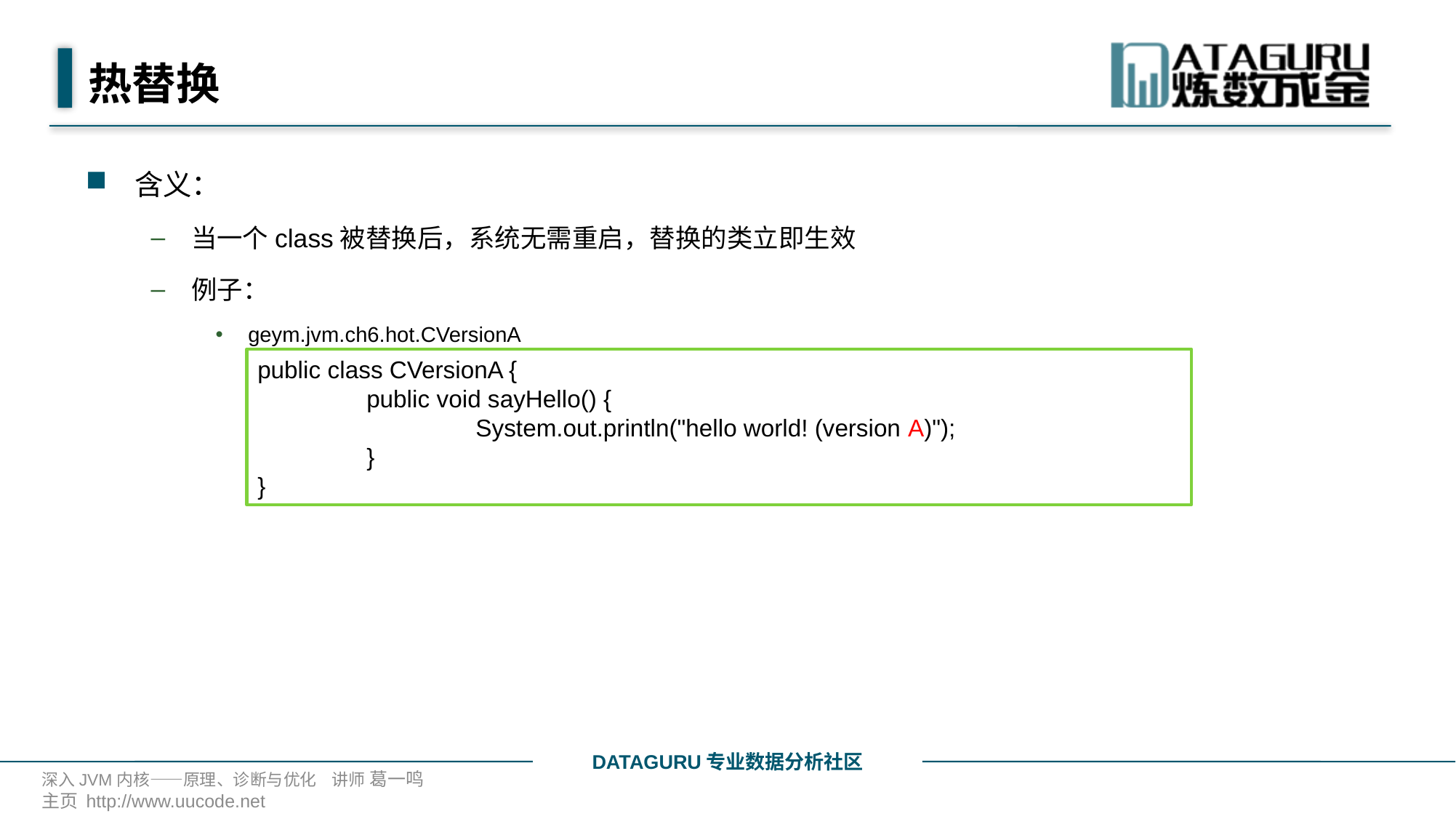

# 热替换
含义：
当一个class被替换后，系统无需重启，替换的类立即生效
例子：
geym.jvm.ch6.hot.CVersionA

public class CVersionA {
	public void sayHello() {
		System.out.println("hello world! (version A)");
	}
}